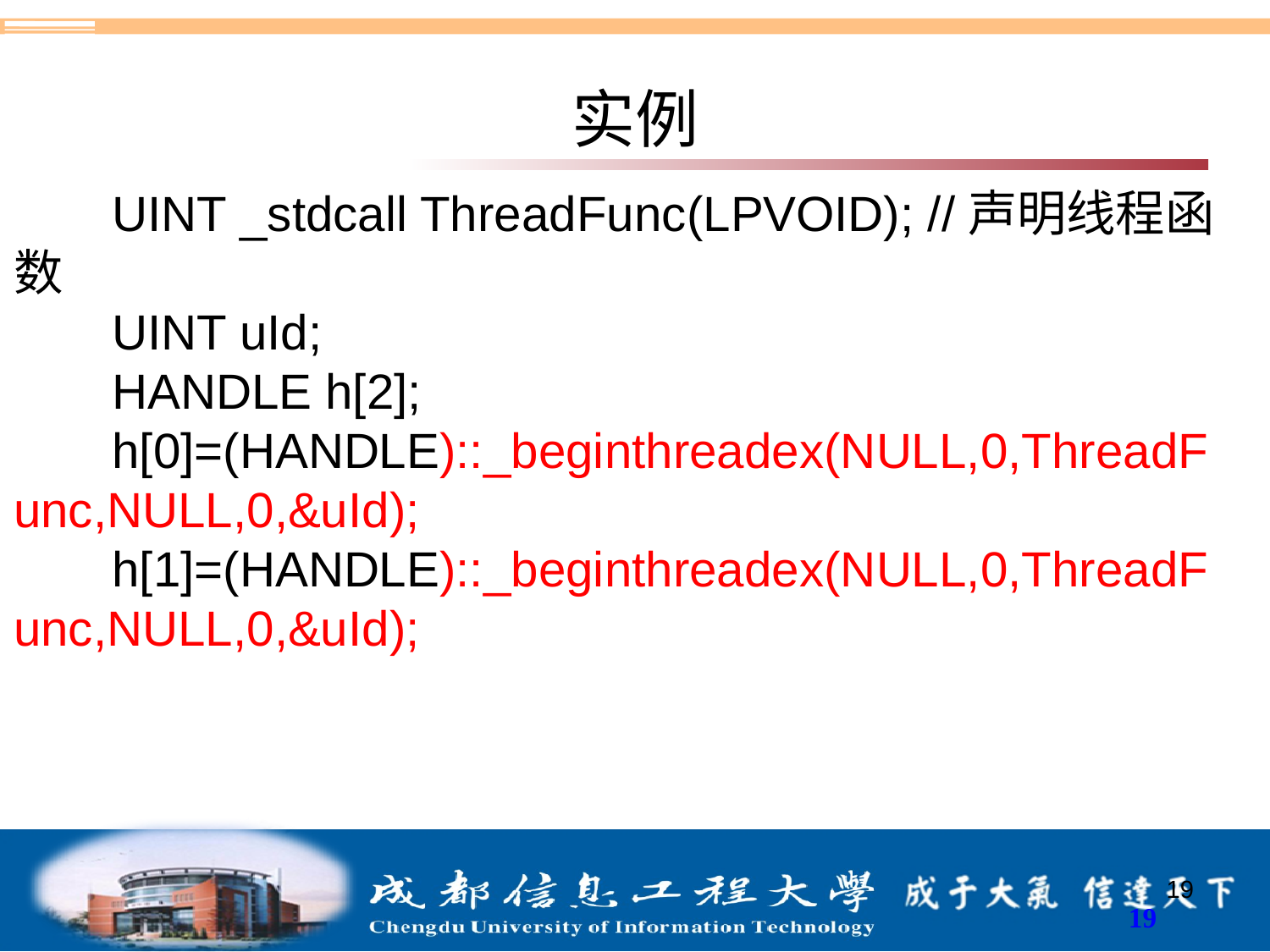

# 实例
UINT _stdcall ThreadFunc(LPVOID); //声明线程函数
UINT uId;
HANDLE h[2];
h[0]=(HANDLE)::_beginthreadex(NULL,0,ThreadFunc,NULL,0,&uId);
h[1]=(HANDLE)::_beginthreadex(NULL,0,ThreadFunc,NULL,0,&uId);